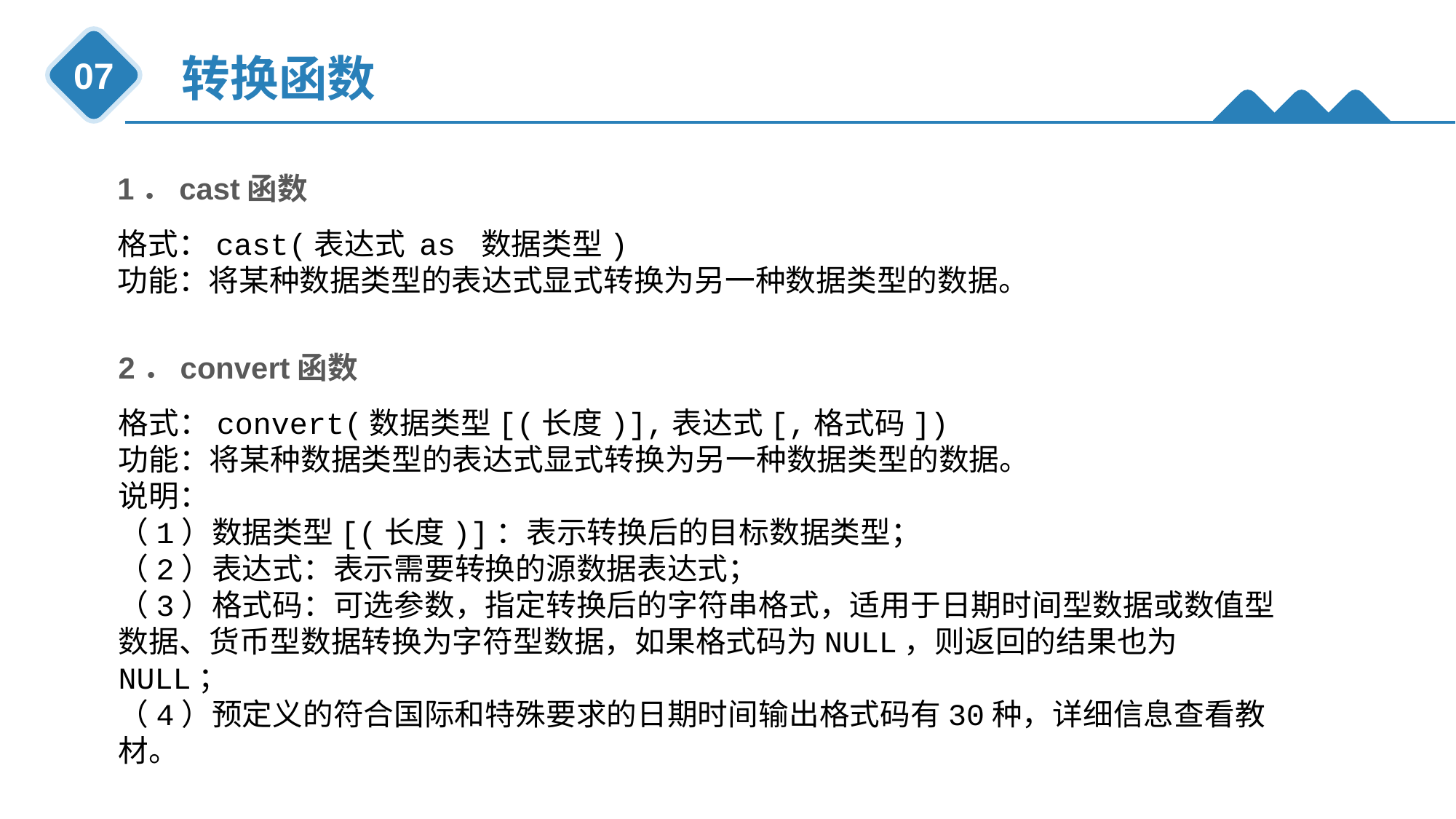

转换函数
07

1．cast函数
格式：cast(表达式 as 数据类型)
功能：将某种数据类型的表达式显式转换为另一种数据类型的数据。
2．convert函数
格式：convert(数据类型[(长度)],表达式[,格式码])
功能：将某种数据类型的表达式显式转换为另一种数据类型的数据。
说明：
（1）数据类型[(长度)]：表示转换后的目标数据类型；
（2）表达式：表示需要转换的源数据表达式；
（3）格式码：可选参数，指定转换后的字符串格式，适用于日期时间型数据或数值型数据、货币型数据转换为字符型数据，如果格式码为NULL，则返回的结果也为NULL；
（4）预定义的符合国际和特殊要求的日期时间输出格式码有30种，详细信息查看教材。